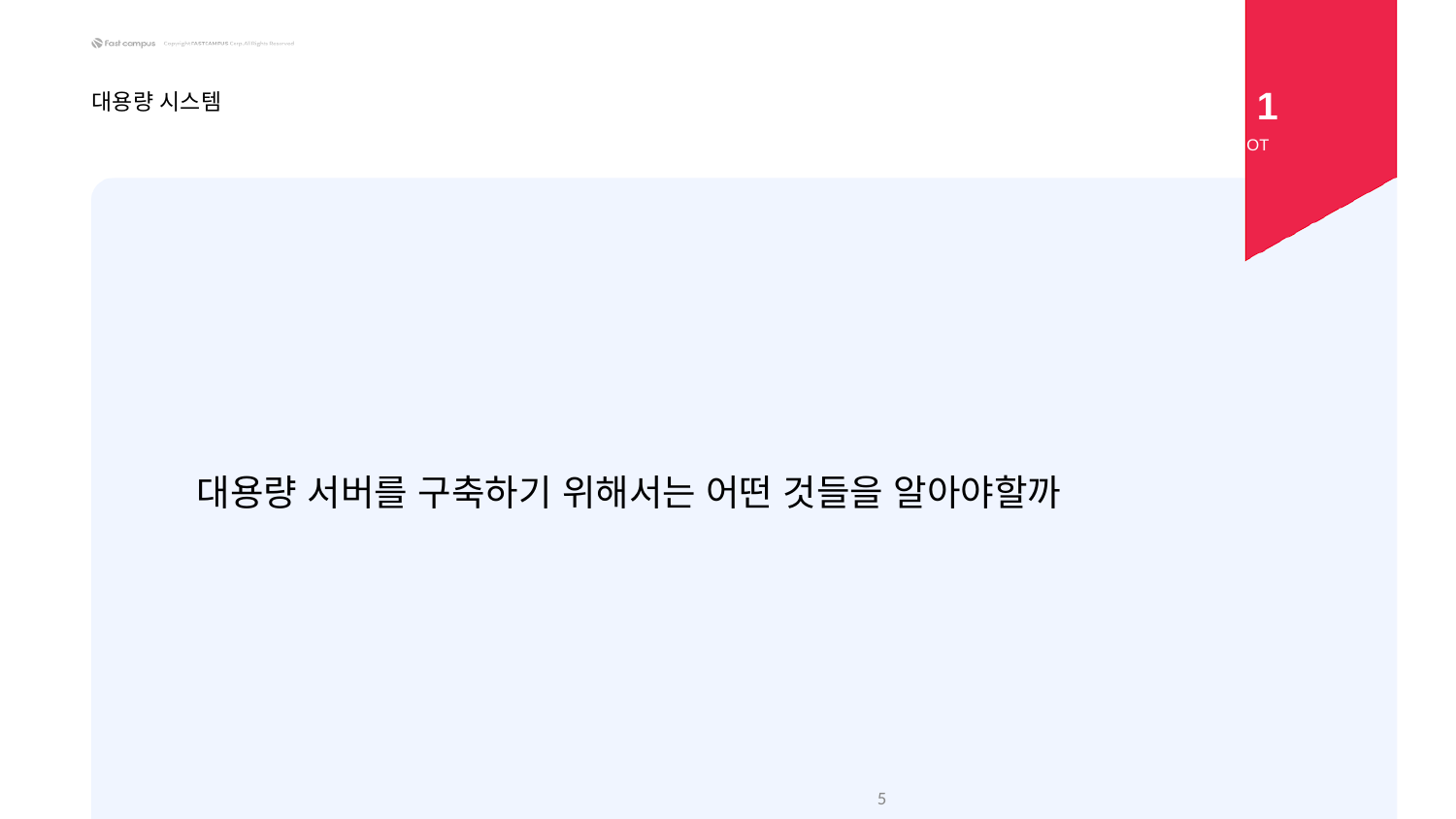

1
대용량 시스템
OT
대용량 서버를 구축하기 위해서는 어떤 것들을 알아야할까
5